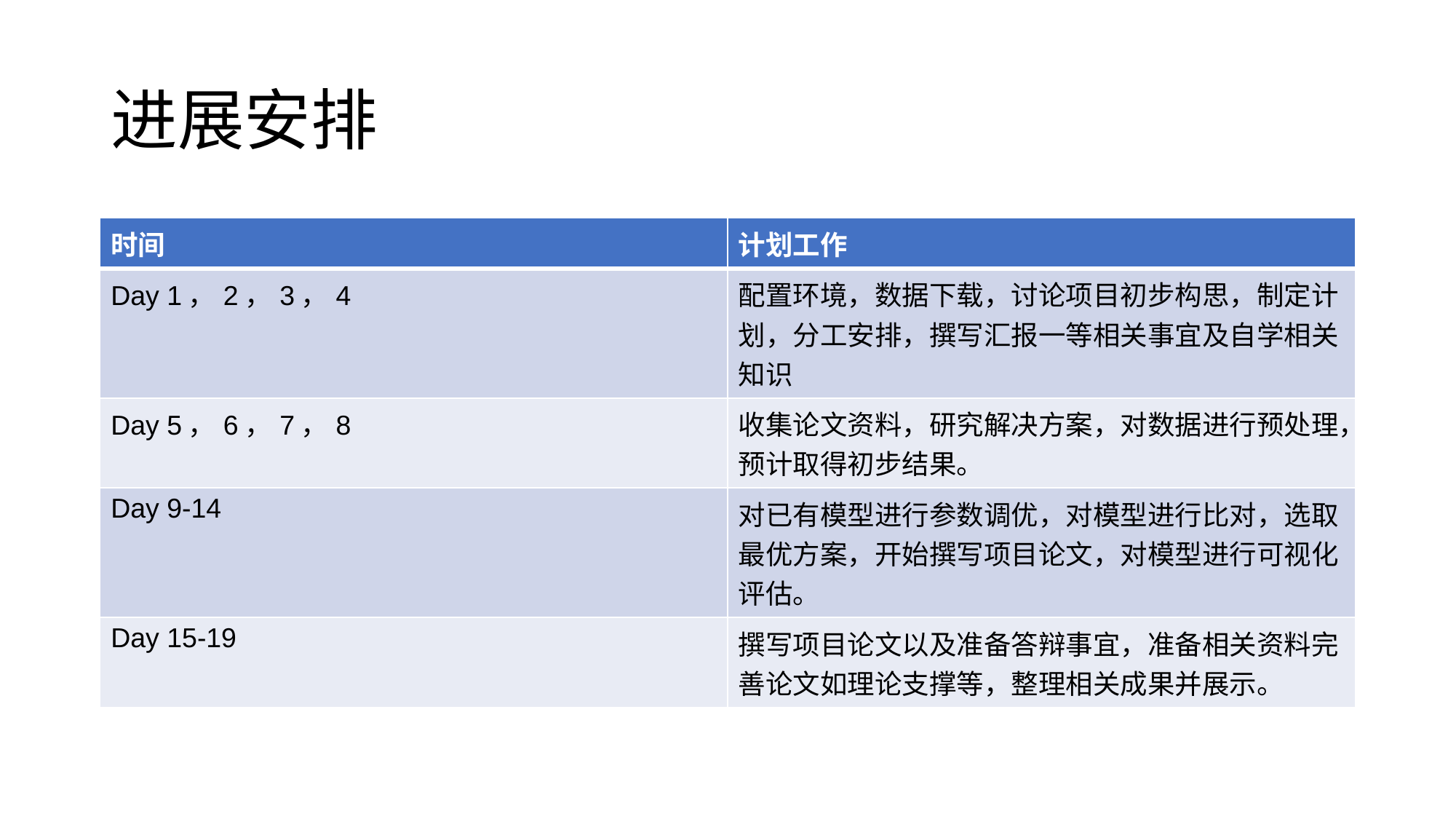

# 进展安排
| 时间 | 计划工作 |
| --- | --- |
| Day 1，2，3，4 | 配置环境，数据下载，讨论项目初步构思，制定计划，分工安排，撰写汇报一等相关事宜及自学相关知识 |
| Day 5，6，7，8 | 收集论文资料，研究解决方案，对数据进行预处理，预计取得初步结果。 |
| Day 9-14 | 对已有模型进行参数调优，对模型进行比对，选取最优方案，开始撰写项目论文，对模型进行可视化评估。 |
| Day 15-19 | 撰写项目论文以及准备答辩事宜，准备相关资料完善论文如理论支撑等，整理相关成果并展示。 |